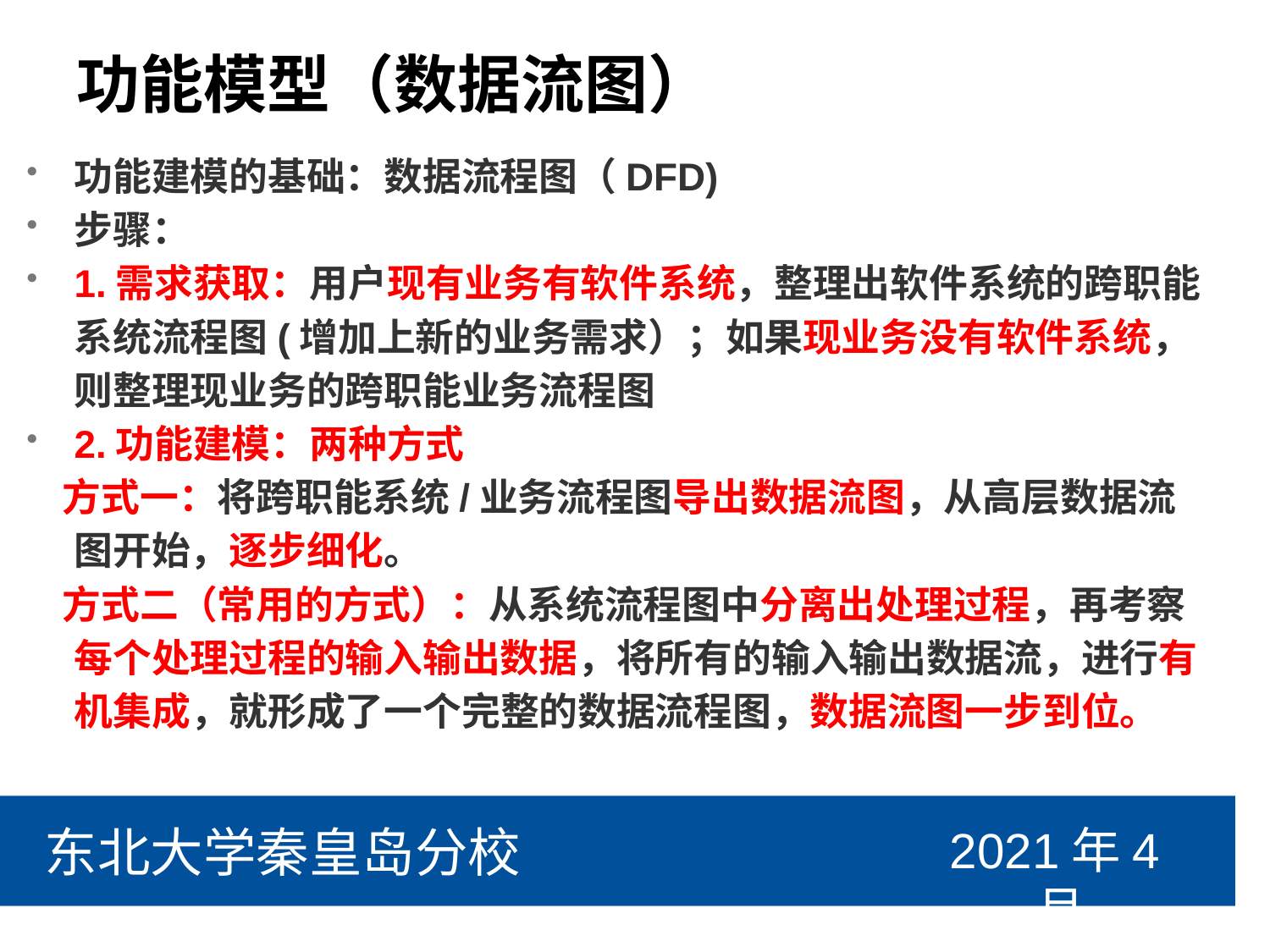

# 功能模型（数据流图）
功能建模的基础：数据流程图（DFD)
步骤：
1.需求获取：用户现有业务有软件系统，整理出软件系统的跨职能系统流程图(增加上新的业务需求）；如果现业务没有软件系统，则整理现业务的跨职能业务流程图
2.功能建模：两种方式
   方式一：将跨职能系统/业务流程图导出数据流图，从高层数据流图开始，逐步细化。
   方式二（常用的方式）：从系统流程图中分离出处理过程，再考察每个处理过程的输入输出数据，将所有的输入输出数据流，进行有机集成，就形成了一个完整的数据流程图，数据流图一步到位。